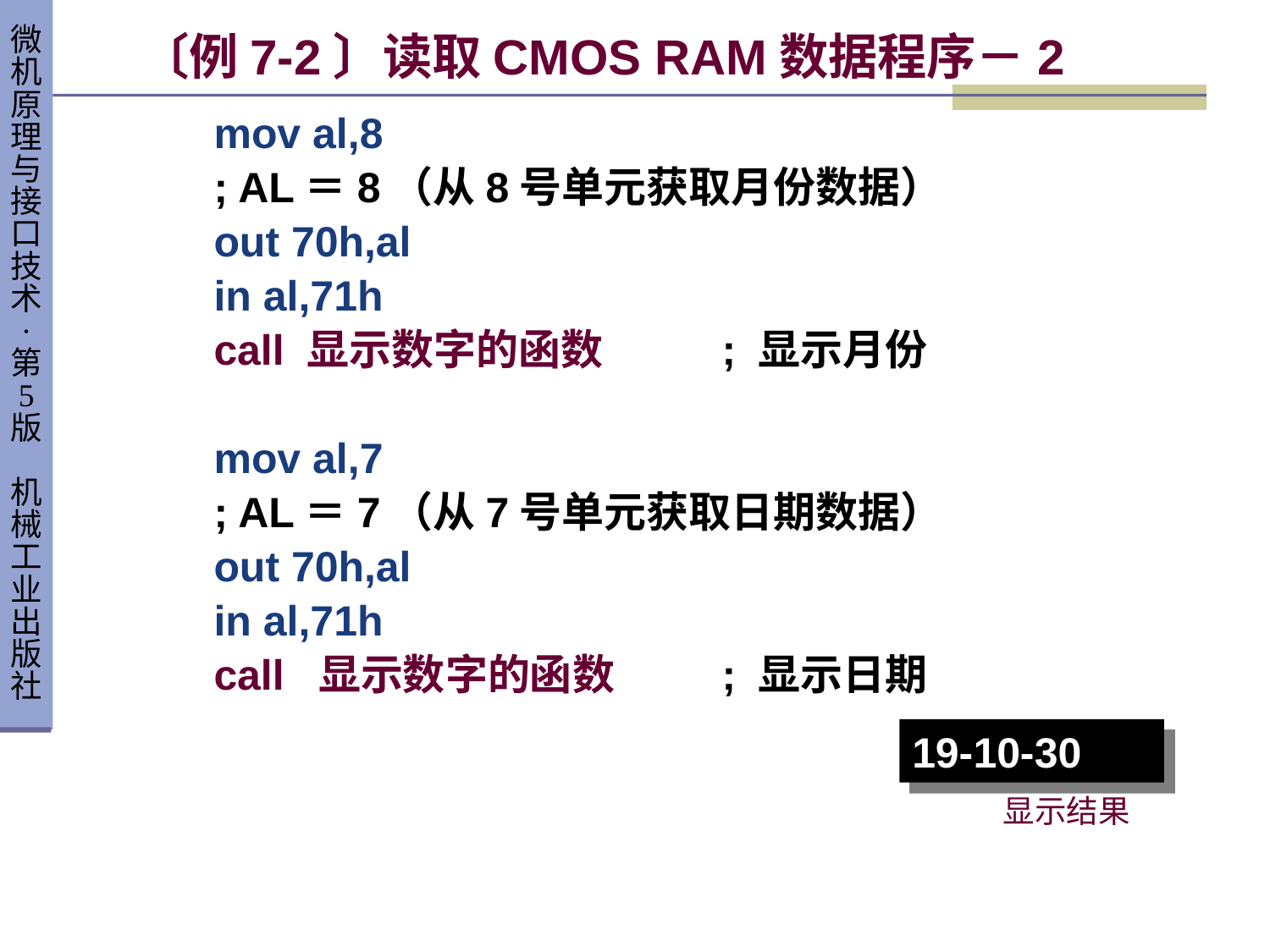

# 〔例7-2〕读取CMOS RAM数据程序－2
	mov al,8
	; AL＝8（从8号单元获取月份数据）
	out 70h,al
	in al,71h
	call 显示数字的函数	; 显示月份

	mov al,7
	; AL＝7（从7号单元获取日期数据）
	out 70h,al
	in al,71h
	call  显示数字的函数	; 显示日期

19-10-30
显示结果